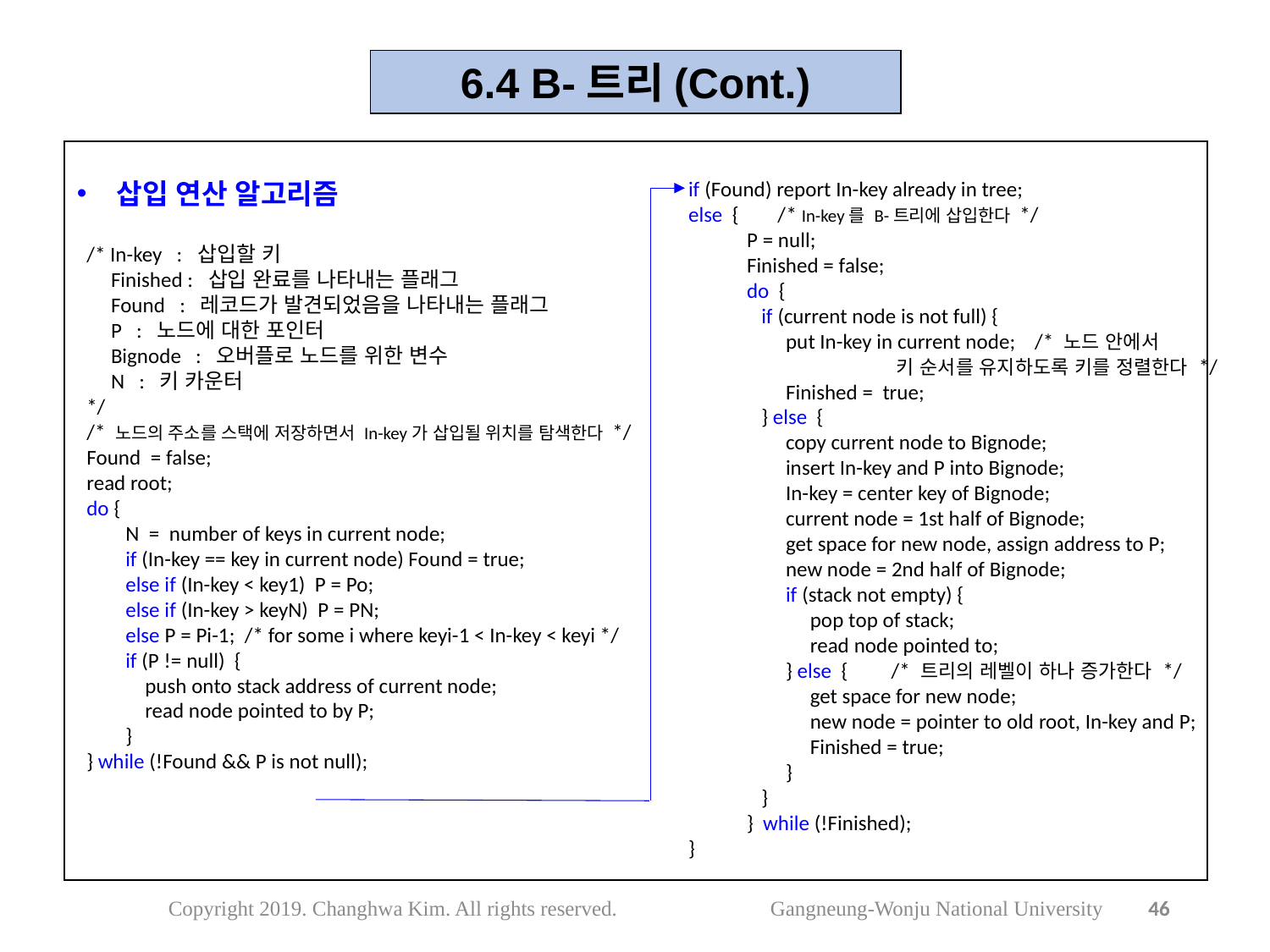

6.4 B-트리(Cont.)

삽입 연산 알고리즘
if (Found) report In-key already in tree;
else  {        /* In-key를 B-트리에 삽입한다 */
            P = null;
            Finished = false;
            do  {
               if (current node is not full) {
                    put In-key in current node;    /* 노드 안에서
                                     키 순서를 유지하도록 키를 정렬한다 */
                    Finished =  true;
               } else  {
                    copy current node to Bignode;
                    insert In-key and P into Bignode;
                    In-key = center key of Bignode;
                    current node = 1st half of Bignode;
                    get space for new node, assign address to P;
                    new node = 2nd half of Bignode;
                    if (stack not empty) {
                         pop top of stack;
                         read node pointed to;
                    } else  {         /* 트리의 레벨이 하나 증가한다 */
                         get space for new node;
                         new node = pointer to old root, In-key and P;
                         Finished = true;
                    }
               }
            }  while (!Finished);
}

/* In-key   :  삽입할 키
     Finished :  삽입 완료를 나타내는 플래그
     Found   :  레코드가 발견되었음을 나타내는 플래그
     P   :  노드에 대한 포인터
     Bignode   :  오버플로 노드를 위한 변수
     N   :  키 카운터
*/
/* 노드의 주소를 스택에 저장하면서 In-key가 삽입될 위치를 탐색한다 */
Found  = false;
read root;
do {
        N  =  number of keys in current node;
        if (In-key == key in current node) Found = true;
        else if (In-key < key1)  P = Po;
        else if (In-key > keyN)  P = PN;
        else P = Pi-1;  /* for some i where keyi-1 < In-key < keyi */
        if (P != null)  {
            push onto stack address of current node;
            read node pointed to by P;
        }
} while (!Found && P is not null);
Copyright 2019. Changhwa Kim. All rights reserved.                             Gangneung-Wonju National University
46
46